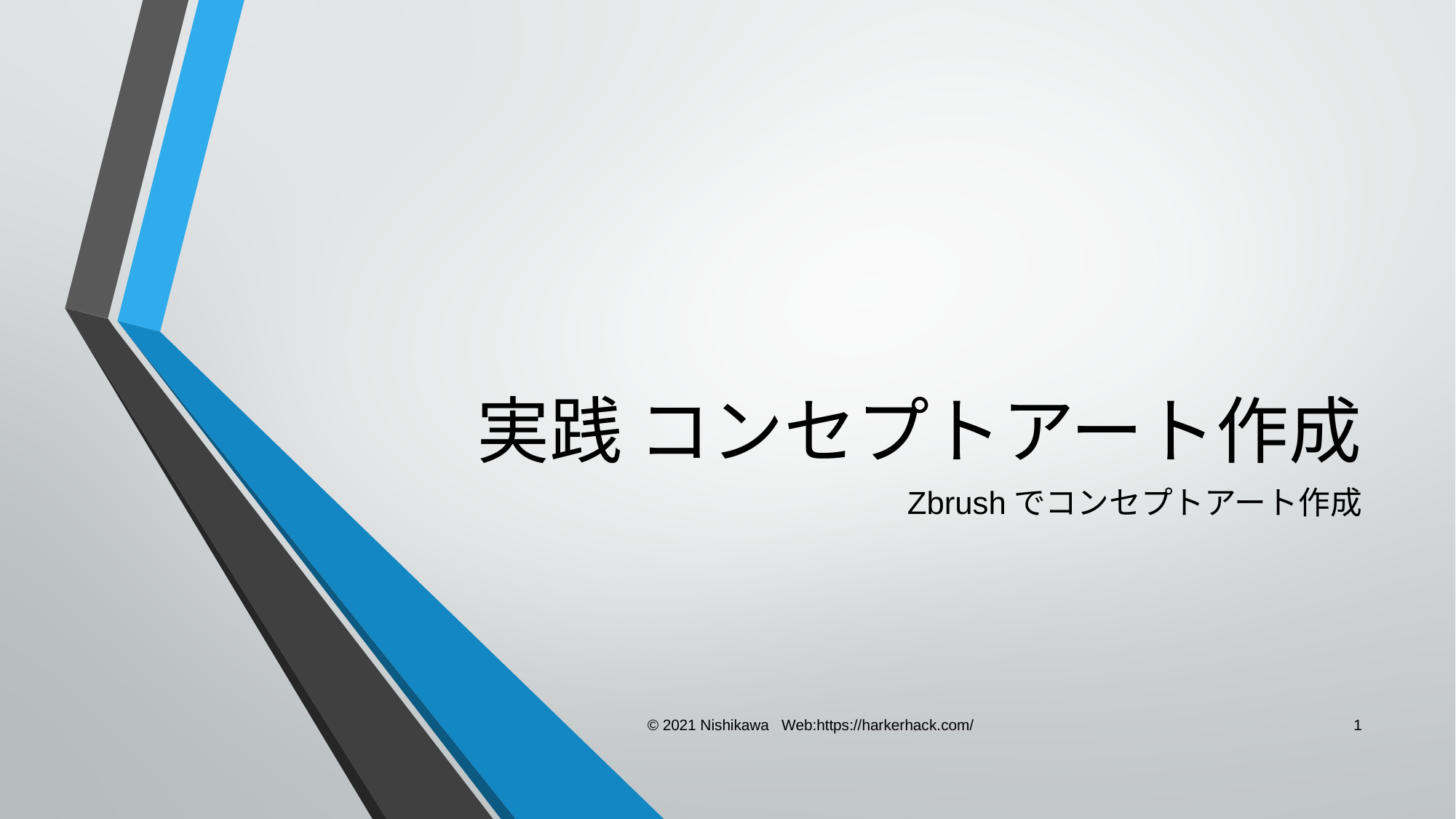

# 実践 コンセプトアート作成
Zbrushでコンセプトアート作成
© 2021 Nishikawa   Web:https://harkerhack.com/
1